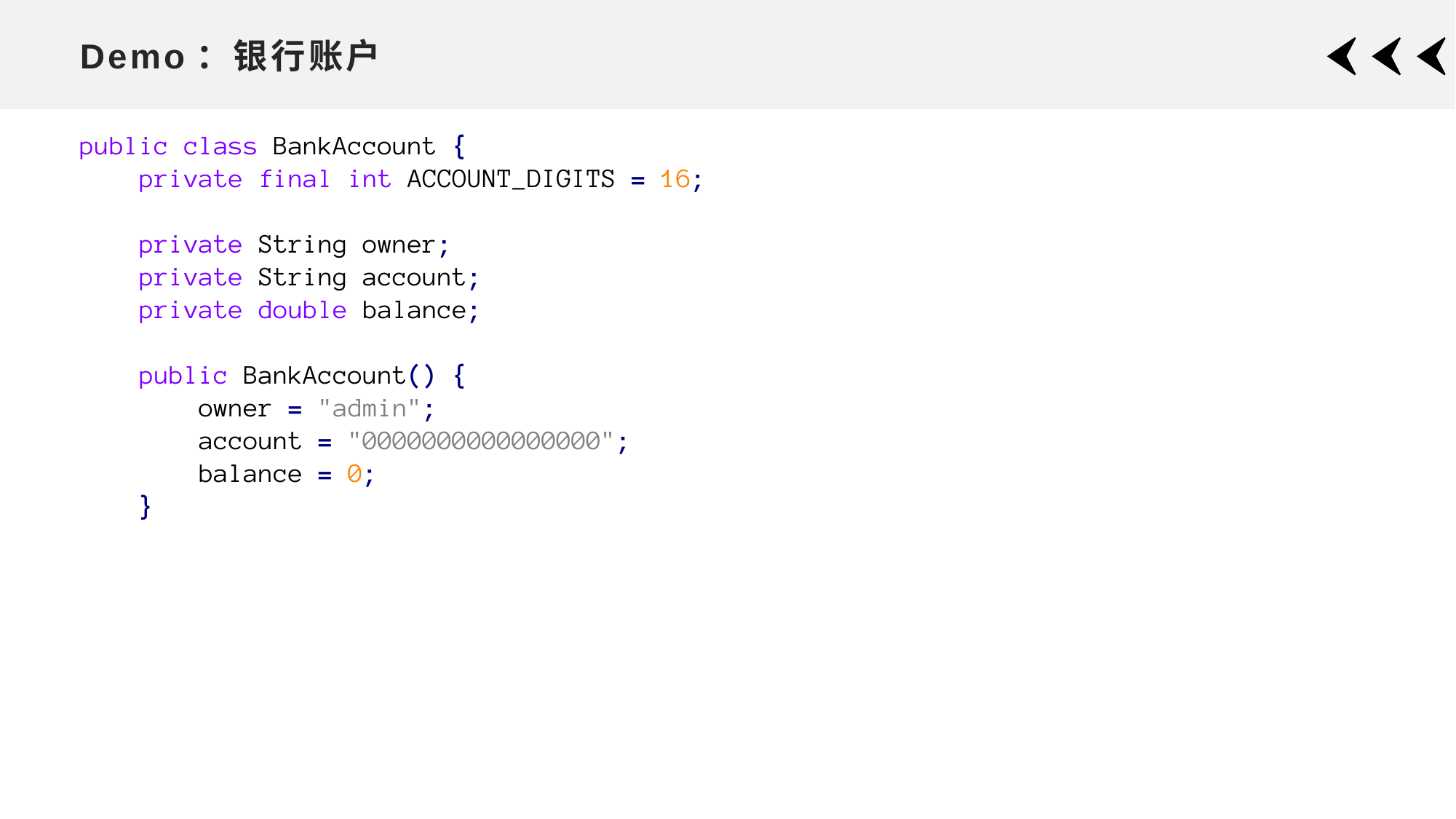

# Demo：银行账户
public class BankAccount {
    private final int ACCOUNT_DIGITS = 16;

    private String owner;
    private String account;
    private double balance;

    public BankAccount() {
        owner = "admin";
        account = "0000000000000000";
        balance = 0;
    }